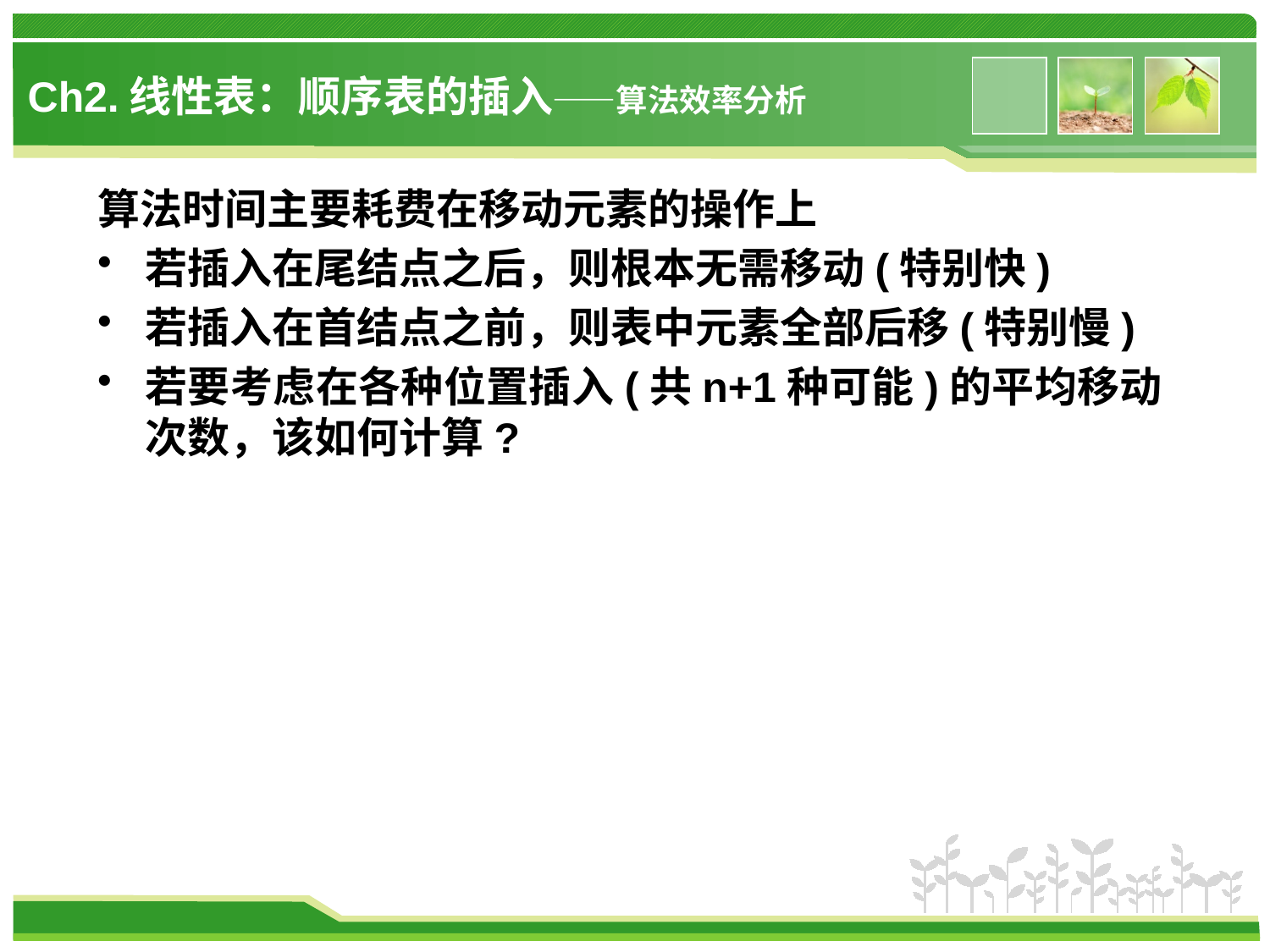

# Ch2.线性表：顺序表的插入——算法效率分析
算法时间主要耗费在移动元素的操作上
若插入在尾结点之后，则根本无需移动(特别快)
若插入在首结点之前，则表中元素全部后移(特别慢)
若要考虑在各种位置插入(共n+1种可能)的平均移动次数，该如何计算?

26